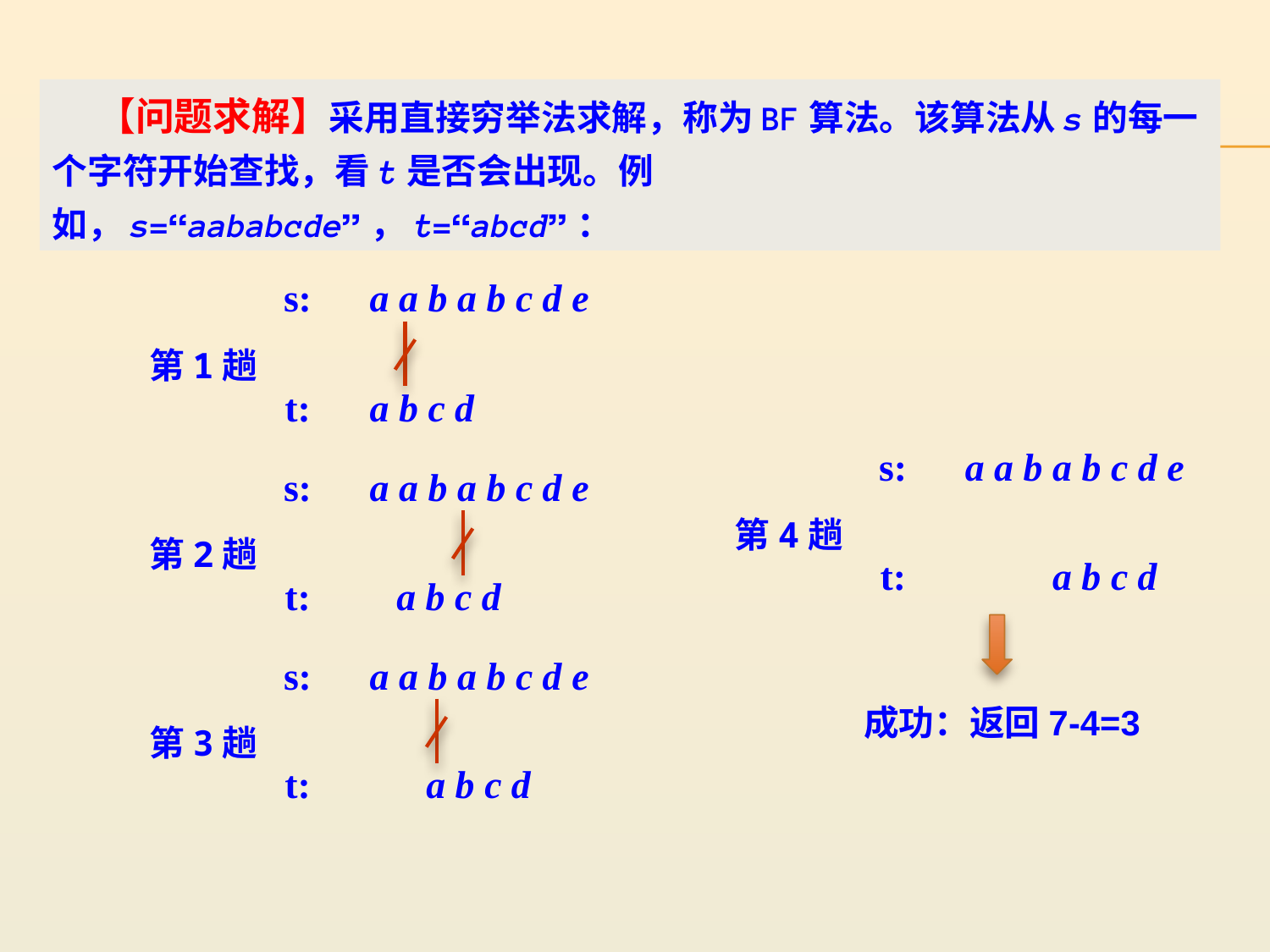

【问题求解】采用直接穷举法求解，称为BF算法。该算法从s的每一个字符开始查找，看t是否会出现。例如，s=“aababcde”，t=“abcd”：
s:
a a b a b c d e
第1趟
t:
a b c d
s:
a a b a b c d e
第4趟
t:
a b c d

成功：返回7-4=3
s:
a a b a b c d e
第2趟
t:
a b c d
s:
a a b a b c d e
第3趟
t:
a b c d